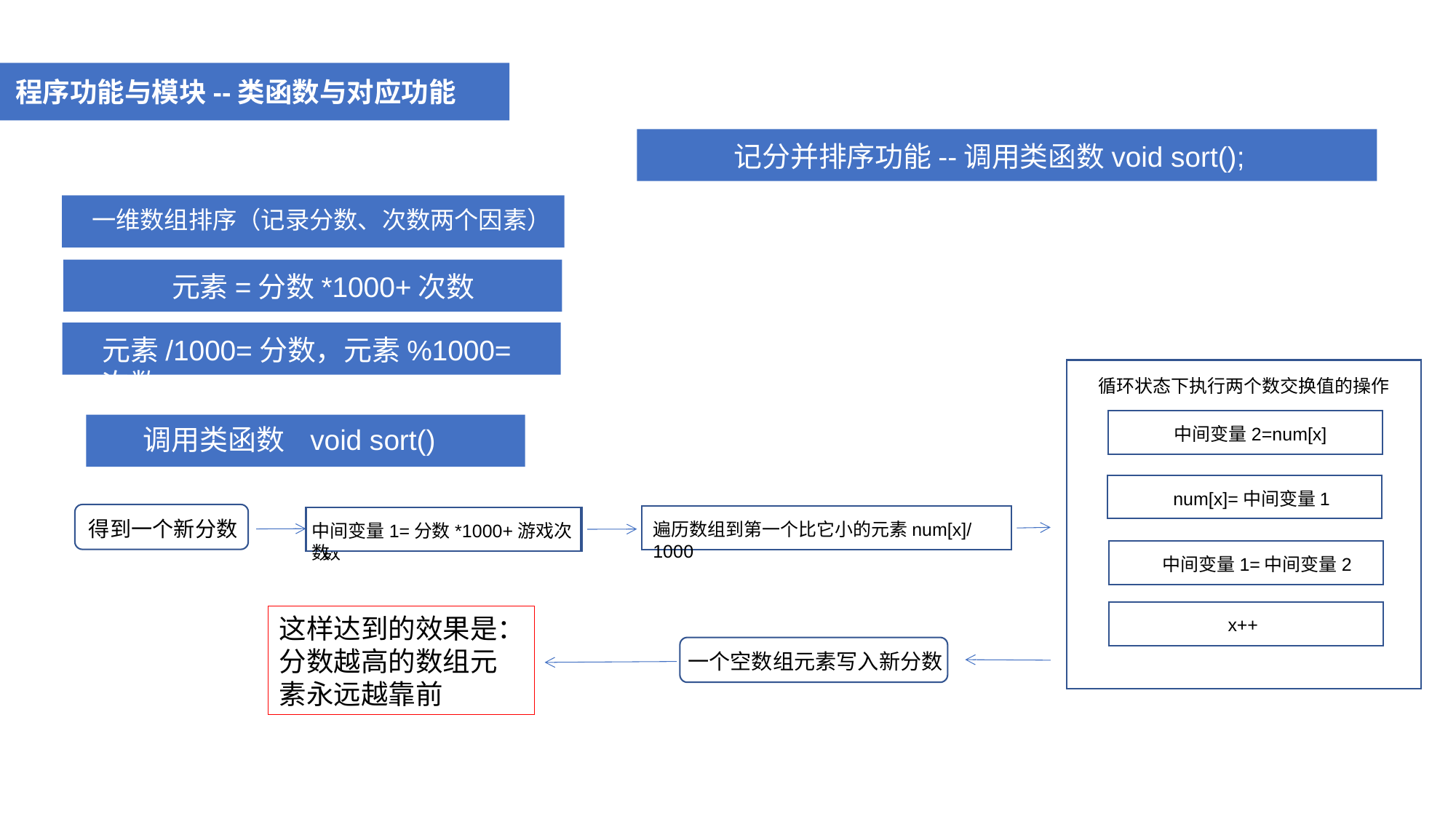

程序功能与模块--类函数与对应功能

记分并排序功能--调用类函数void sort();

一维数组排序（记录分数、次数两个因素）

元素=分数*1000+次数

元素/1000=分数，元素%1000=次数

循环状态下执行两个数交换值的操作

遍历数组到第一个比它小的元素num[x]/1000

中间变量2=num[x]

调用类函数   void sort()

num[x]=中间变量1

得到一个新分数

中间变量1=分数*1000+游戏次数

中间变量=分数*1000+游戏次数

中间变量1=中间变量2

x++
这样达到的效果是：分数越高的数组元素永远越靠前

一个空数组元素写入新分数